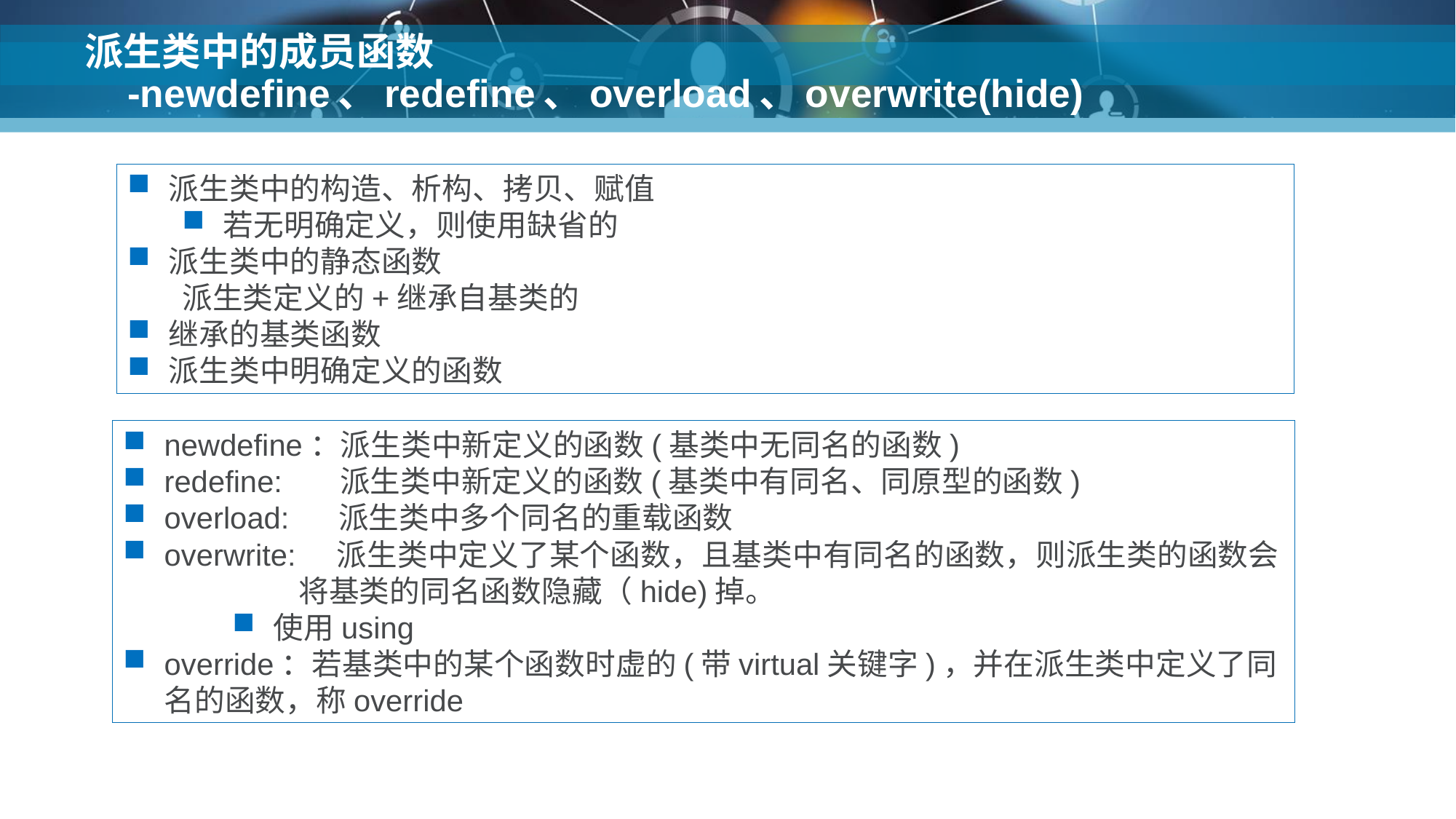

# 派生类中的成员函数 -newdefine、redefine、overload、overwrite(hide)
派生类中的构造、析构、拷贝、赋值
若无明确定义，则使用缺省的
派生类中的静态函数
派生类定义的+继承自基类的
继承的基类函数
派生类中明确定义的函数
newdefine：派生类中新定义的函数(基类中无同名的函数)
redefine:      派生类中新定义的函数(基类中有同名、同原型的函数)
overload:     派生类中多个同名的重载函数
overwrite:    派生类中定义了某个函数，且基类中有同名的函数，则派生类的函数会
                    将基类的同名函数隐藏（hide)掉。
使用using
override：若基类中的某个函数时虚的(带virtual关键字)，并在派生类中定义了同名的函数，称override